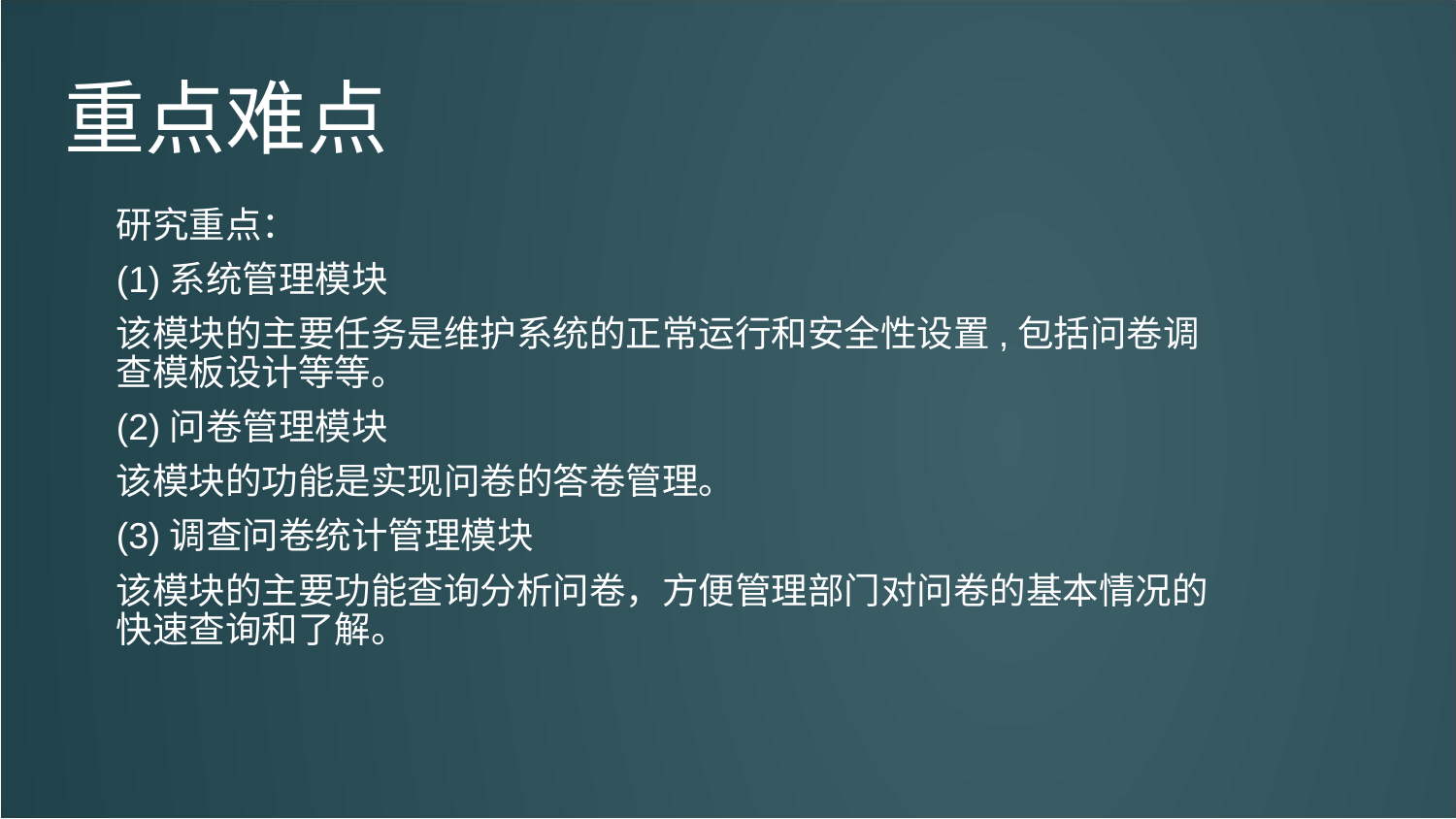

# 重点难点
研究重点：
(1)系统管理模块
该模块的主要任务是维护系统的正常运行和安全性设置,包括问卷调查模板设计等等。
(2)问卷管理模块
该模块的功能是实现问卷的答卷管理。
(3)调查问卷统计管理模块
该模块的主要功能查询分析问卷，方便管理部门对问卷的基本情况的快速查询和了解。